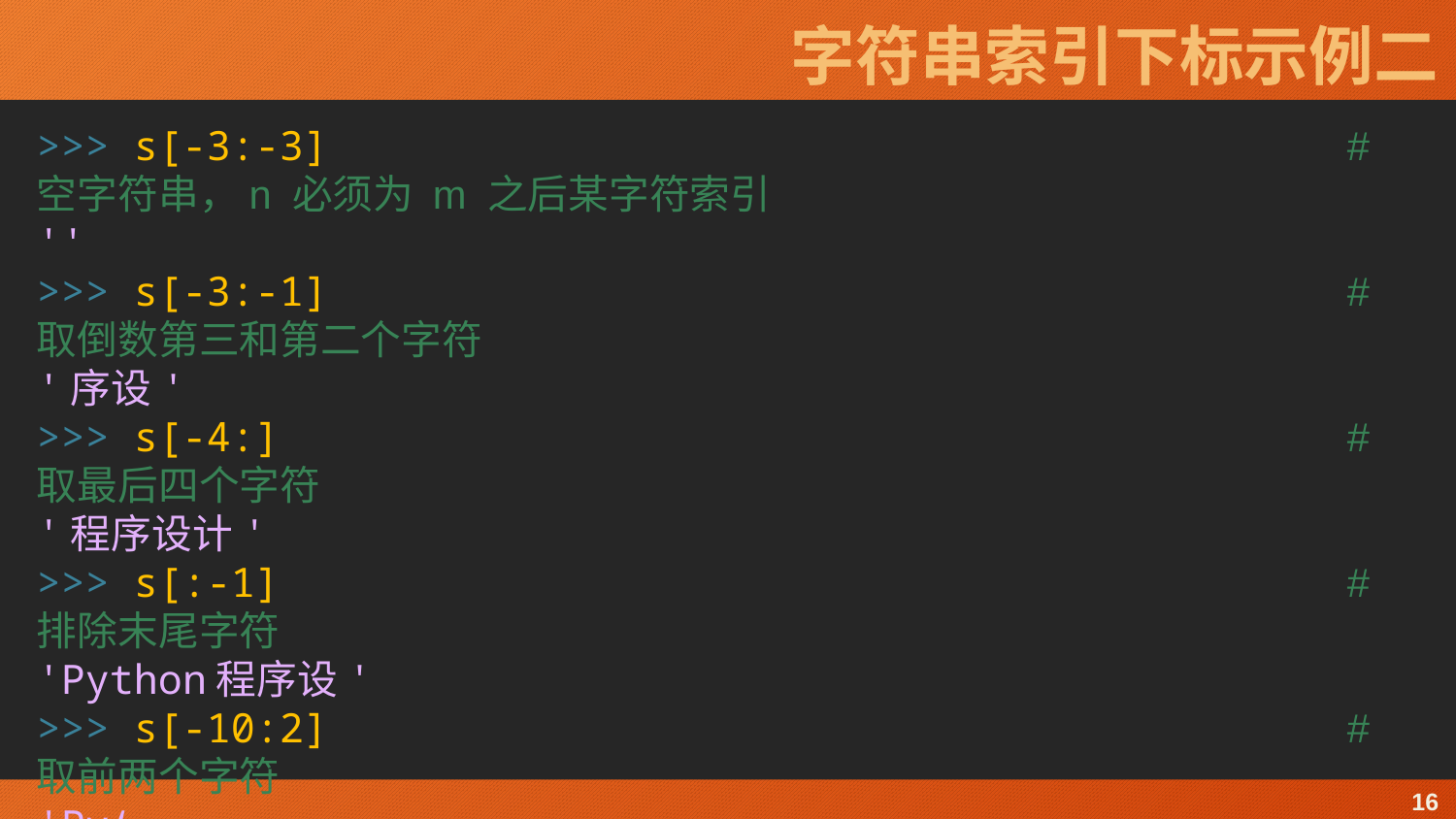

# 字符串索引下标示例二
>>> s[-3:-3]							#  空字符串，n 必须为 m 之后某字符索引
''
>>> s[-3:-1]							#  取倒数第三和第二个字符
'序设'
>>> s[-4:]								#  取最后四个字符
'程序设计'
>>> s[:-1]								#  排除末尾字符
'Python程序设'
>>> s[-10:2]							#  取前两个字符
'Py‘
>>>
16